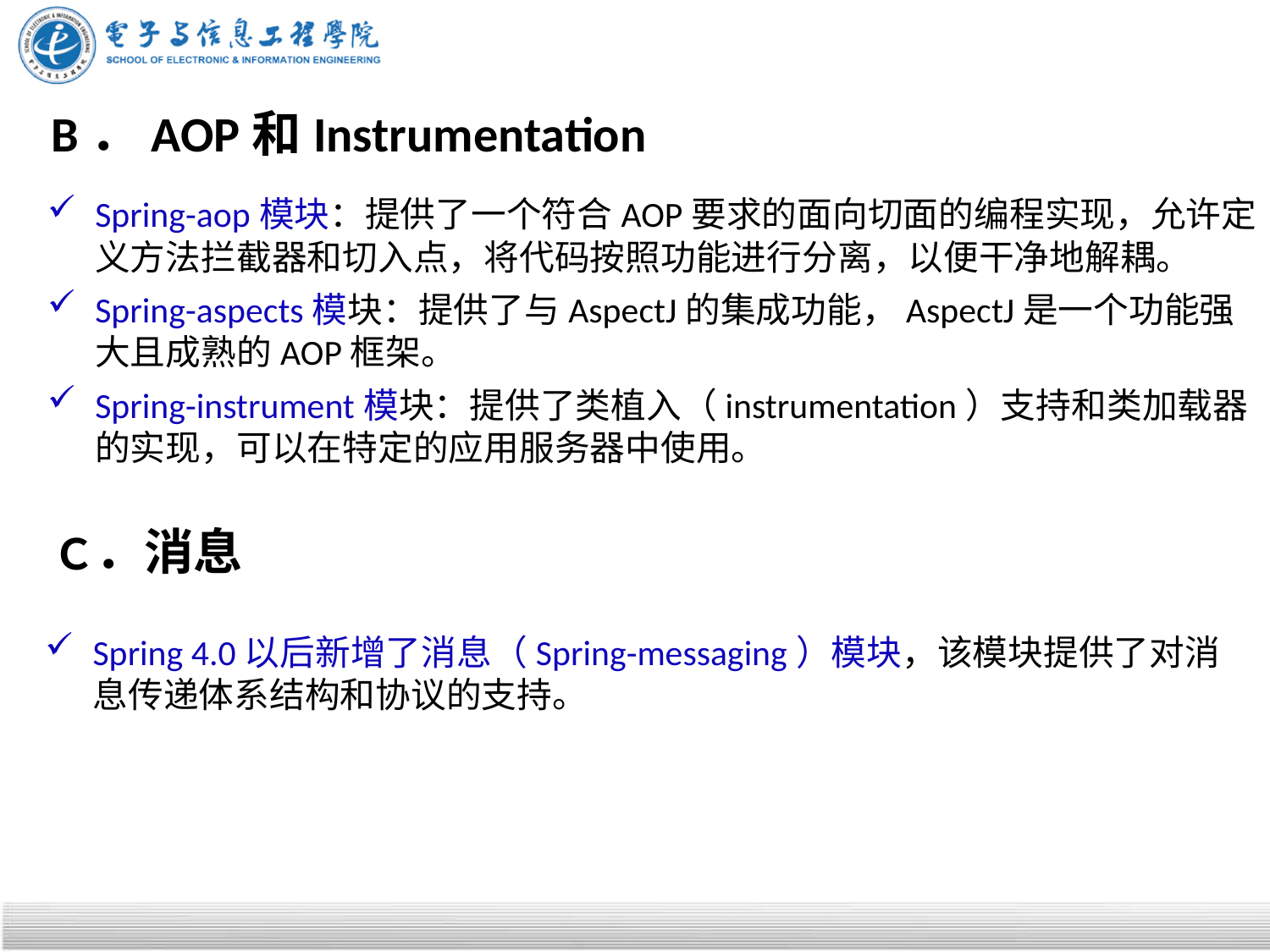

# B．AOP和Instrumentation
Spring-aop模块：提供了一个符合AOP要求的面向切面的编程实现，允许定义方法拦截器和切入点，将代码按照功能进行分离，以便干净地解耦。
Spring-aspects模块：提供了与AspectJ的集成功能，AspectJ是一个功能强大且成熟的AOP框架。
Spring-instrument模块：提供了类植入（instrumentation）支持和类加载器的实现，可以在特定的应用服务器中使用。
Ｃ．消息
Spring 4.0以后新增了消息（Spring-messaging）模块，该模块提供了对消息传递体系结构和协议的支持。